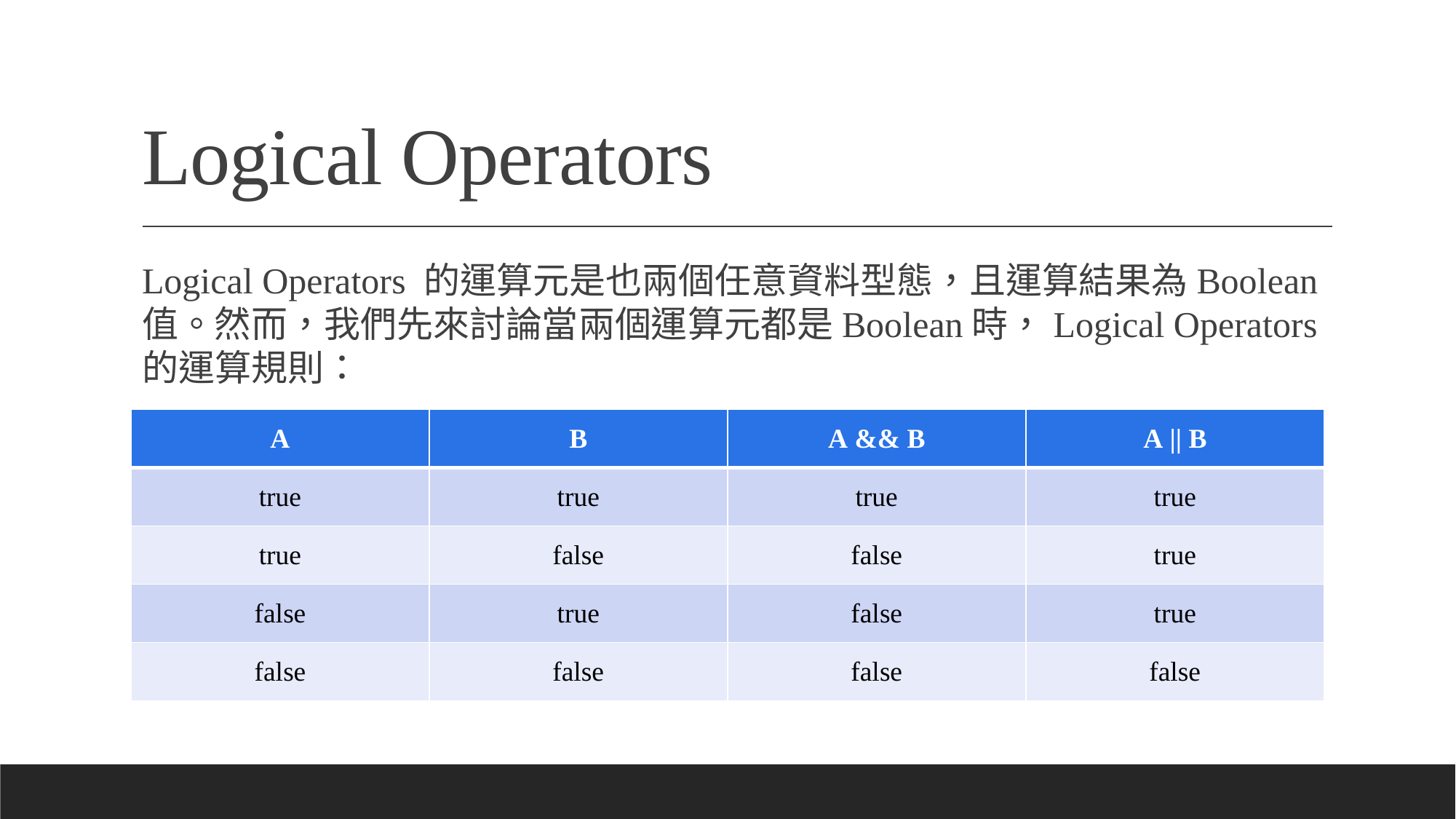

# Logical Operators
Logical Operators 的運算元是也兩個任意資料型態，且運算結果為Boolean值。然而，我們先來討論當兩個運算元都是Boolean時，Logical Operators的運算規則：

| A | B | A && B | A || B |
| --- | --- | --- | --- |
| true | true | true | true |
| true | false | false | true |
| false | true | false | true |
| false | false | false | false |